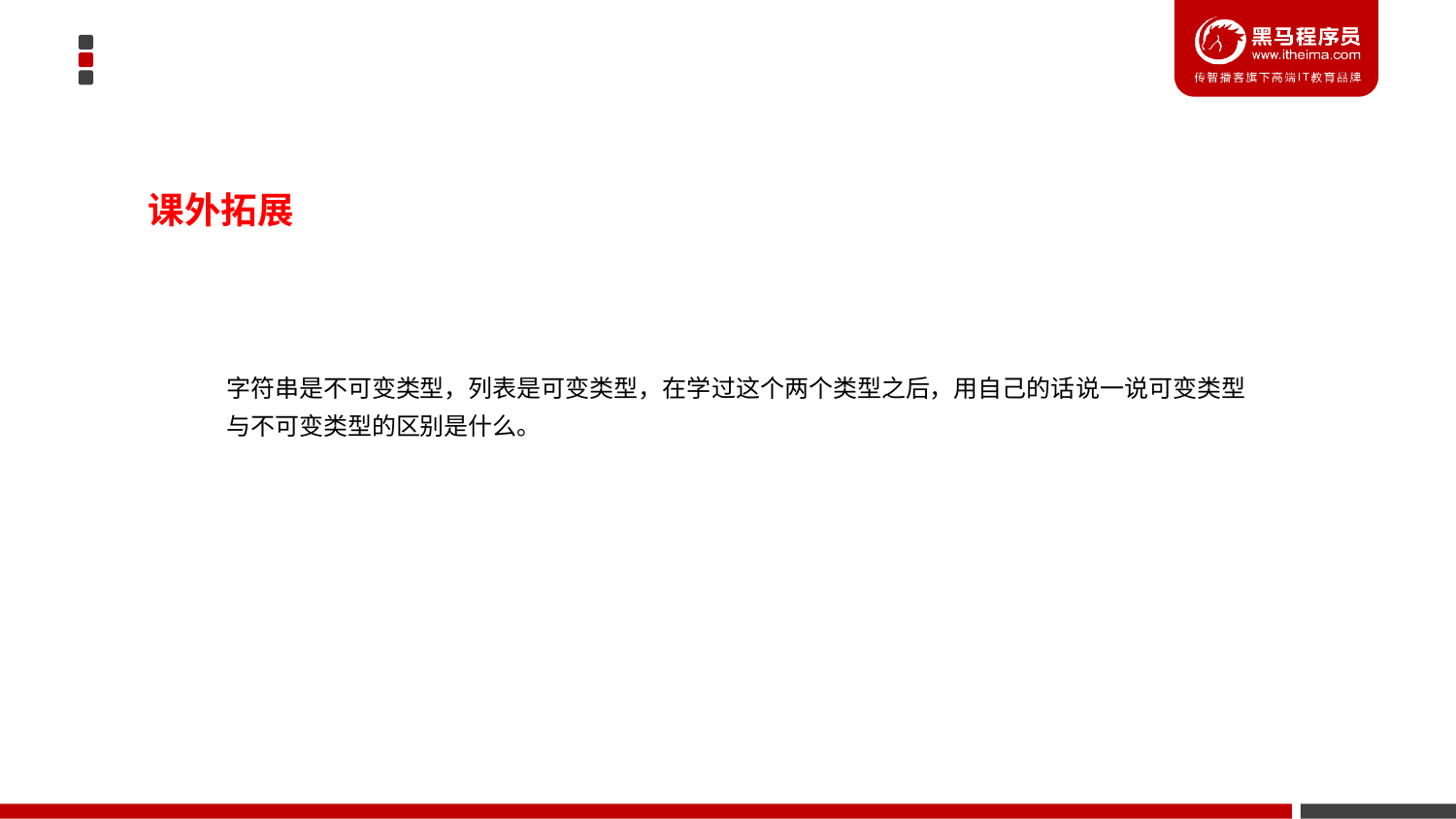

课外拓展
字符串是不可变类型，列表是可变类型，在学过这个两个类型之后，用自己的话说一说可变类型与不可变类型的区别是什么。